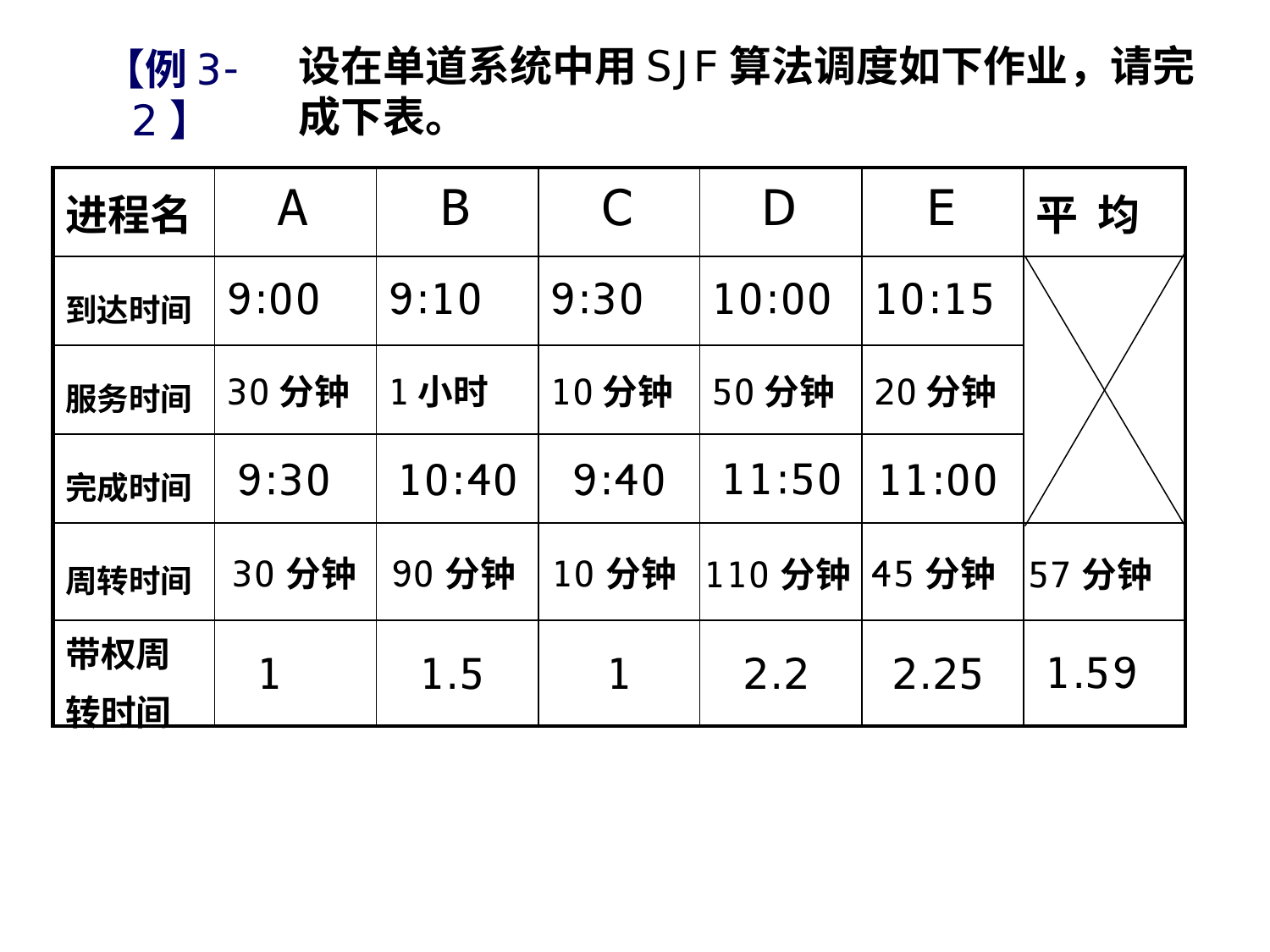

设在单道系统中用SJF算法调度如下作业，请完成下表。
【例3-2】
| 进程名 | A | B | C | D | E | 平 均 |
| --- | --- | --- | --- | --- | --- | --- |
| 到达时间 | 9:00 | 9:10 | 9:30 | 10:00 | 10:15 |  |
| 服务时间 | 30分钟 | 1小时 | 10分钟 | 50分钟 | 20分钟 |  |
| 完成时间 |  |  |  |  |  |  |
| 周转时间 |  |  |  |  |  |  |
| 带权周 转时间 |  |  |  |  |  |  |

11:50
9:30
10:40
9:40
11:00
90分钟
30分钟
10分钟
45分钟
110分钟
57分钟
1.59
2.25
1.5
1
2.2
1
23